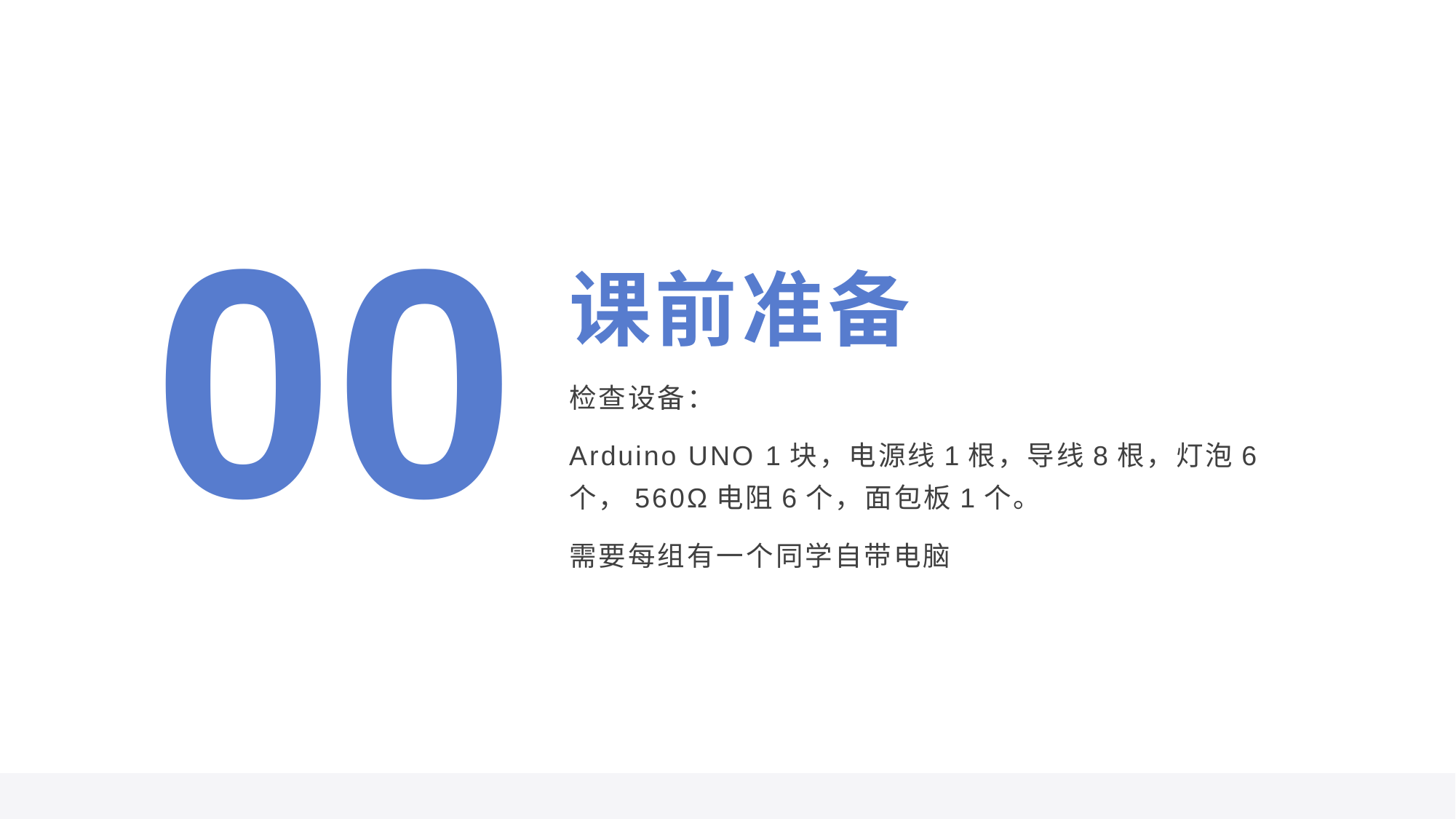

00
# 课前准备
检查设备：
Arduino UNO 1块，电源线1根，导线8根，灯泡6个，560Ω电阻6个，面包板1个。
需要每组有一个同学自带电脑